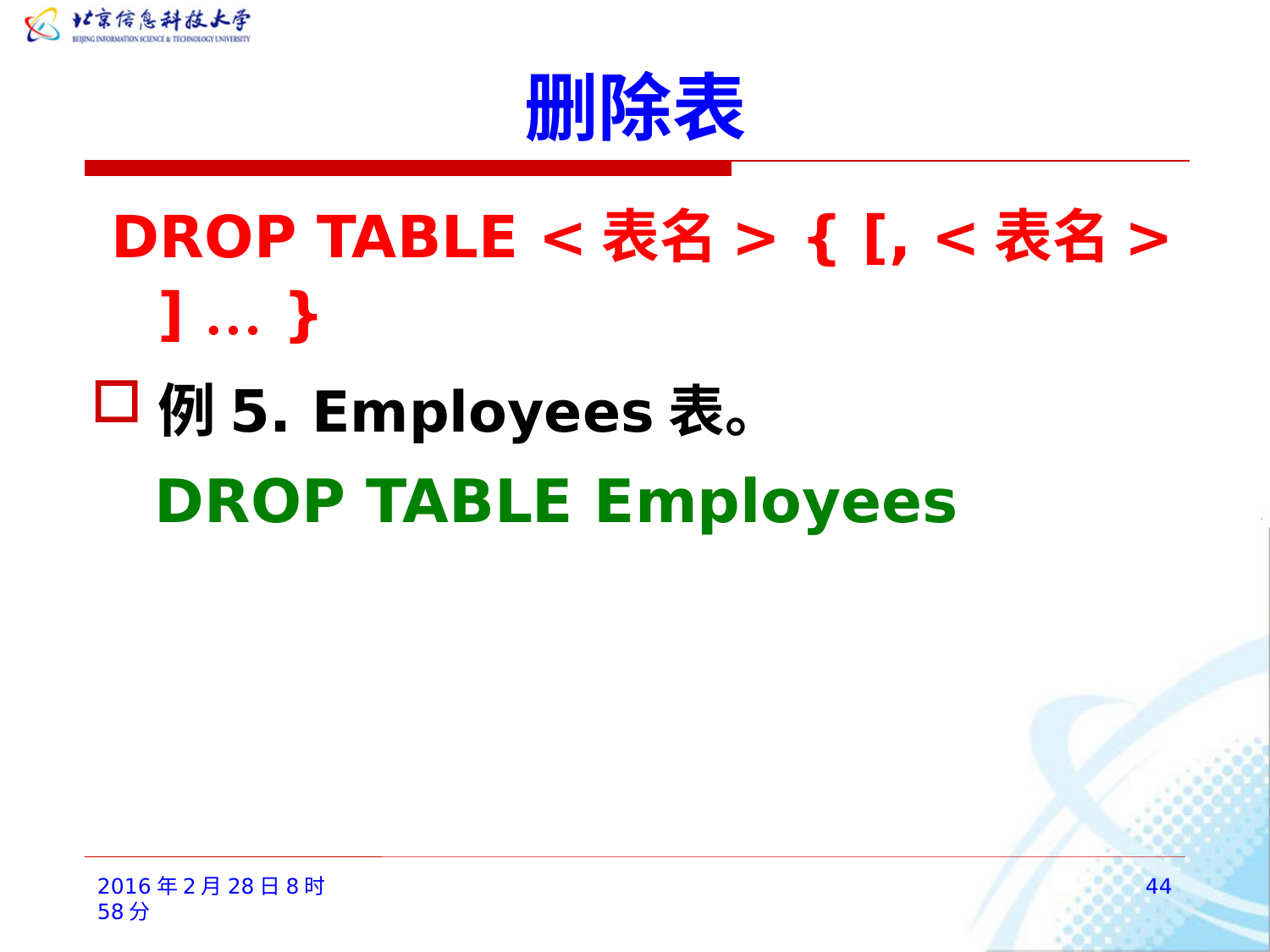

# 删除表
 DROP TABLE <表名> { [, <表名> ] … }
例5. Employees表。
DROP TABLE Employees
2016年2月28日8时58分
44